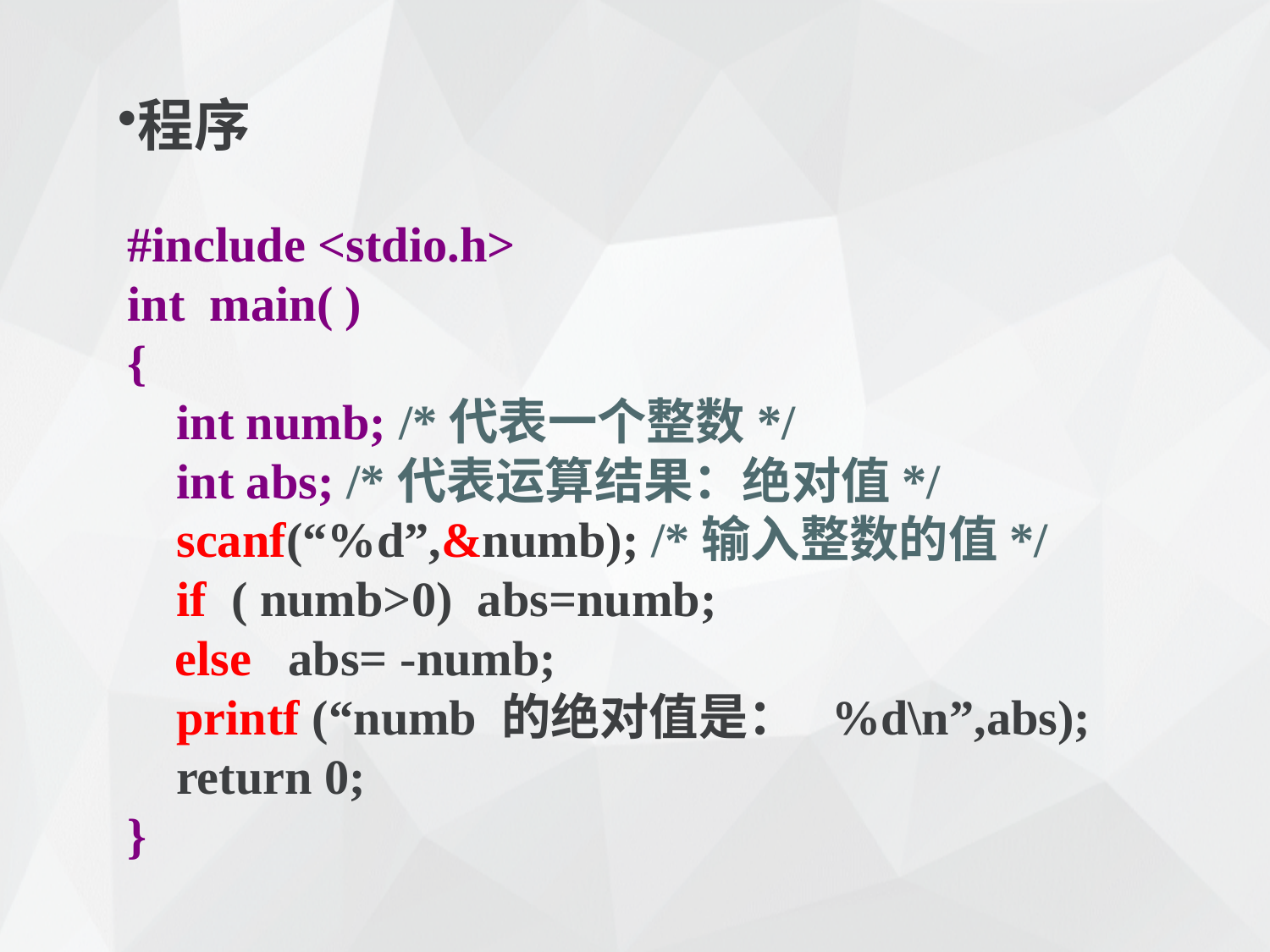

程序
#include <stdio.h>
int  main( )
{
    int numb; /*代表一个整数*/
    int abs; /*代表运算结果：绝对值*/
    scanf(“%d”,&numb); /*输入整数的值*/
    if  ( numb>0)  abs=numb;
	else   abs= -numb;
    printf (“numb 的绝对值是：  %d\n”,abs);
    return 0;
}